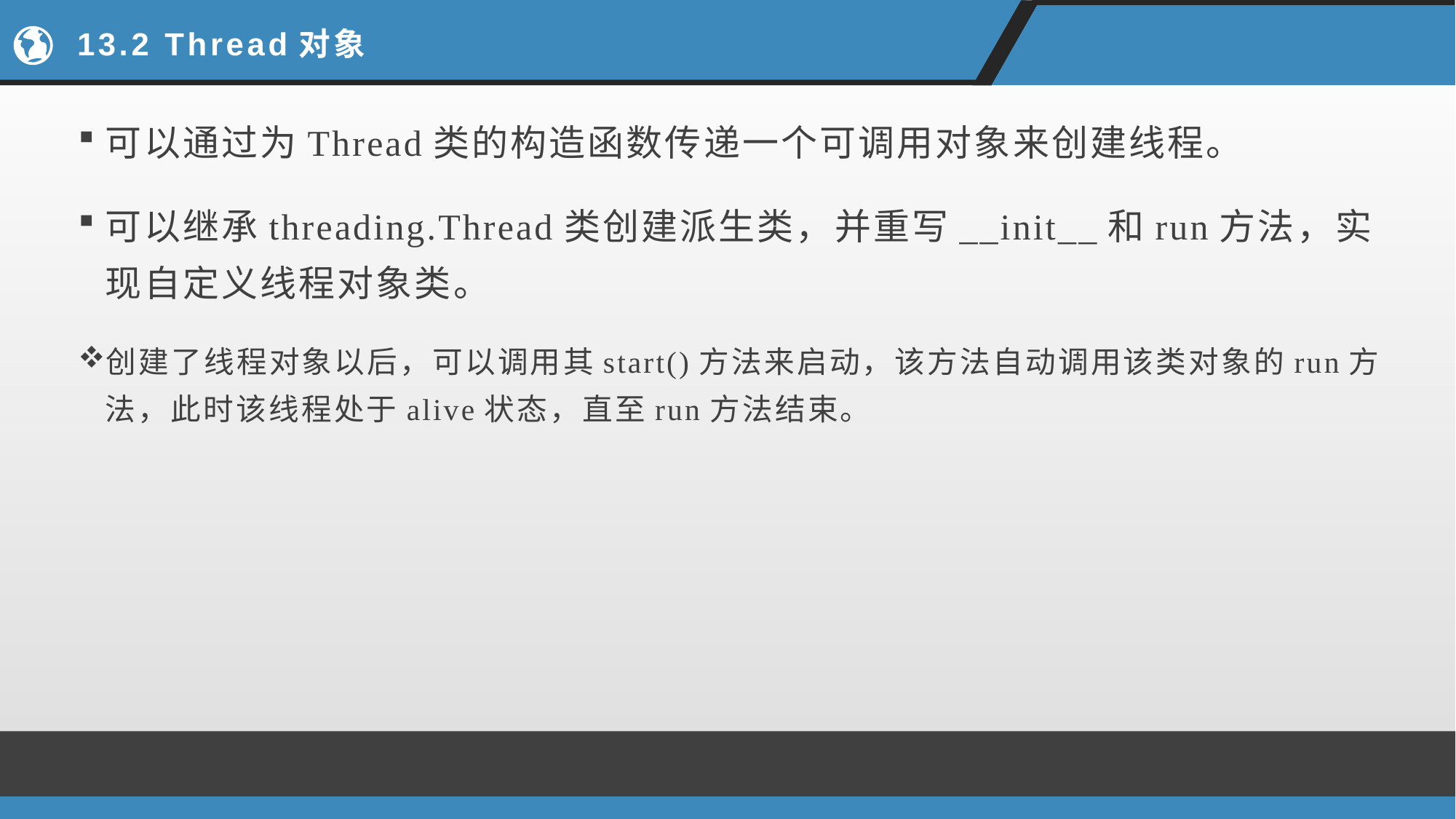

# 13.2 Thread对象

可以通过为Thread类的构造函数传递一个可调用对象来创建线程。
可以继承threading.Thread类创建派生类，并重写__init__和run方法，实现自定义线程对象类。
创建了线程对象以后，可以调用其start()方法来启动，该方法自动调用该类对象的run方法，此时该线程处于alive状态，直至run方法结束。